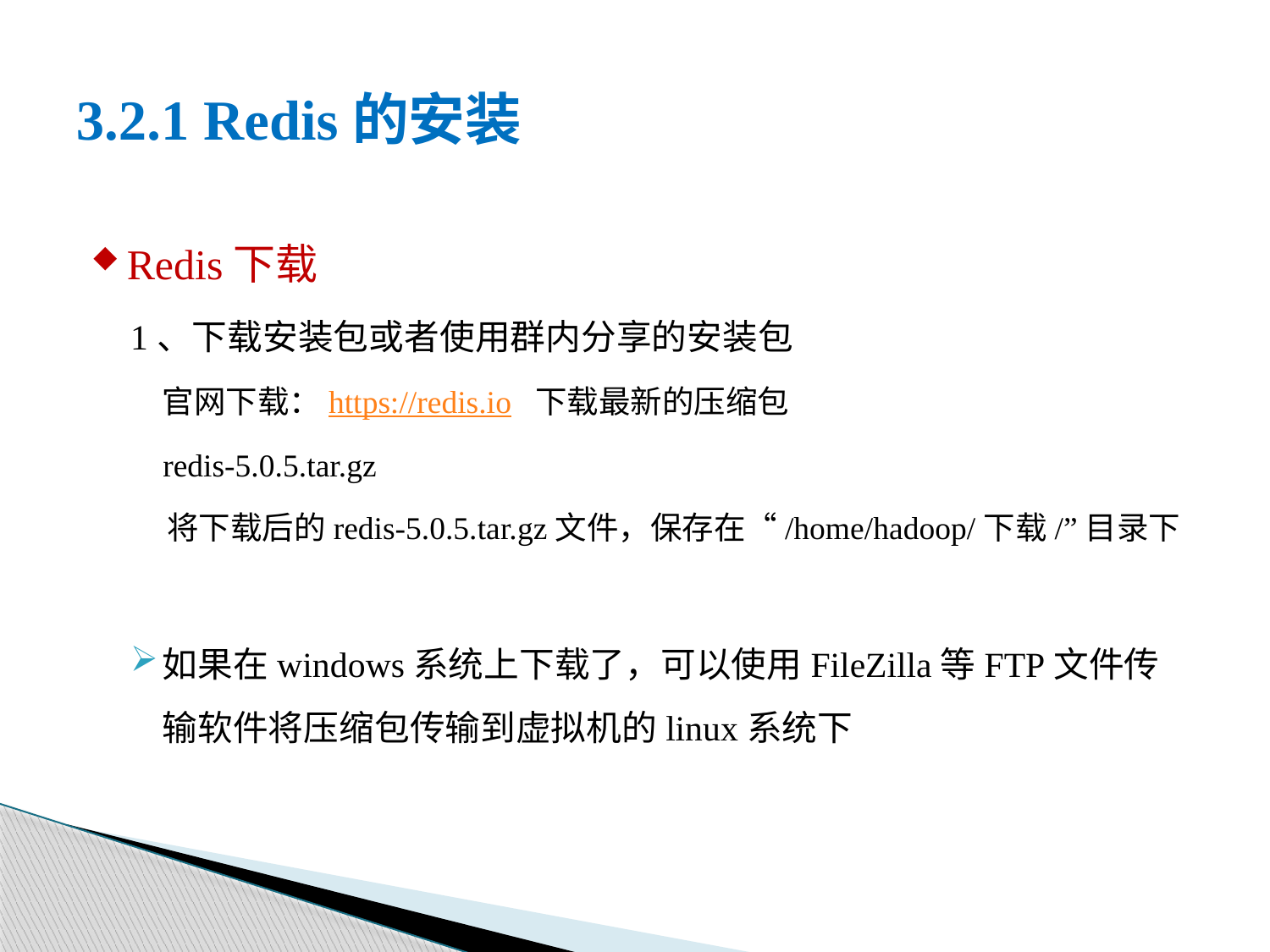

# 3.2.1 Redis的安装
Redis下载
1、下载安装包或者使用群内分享的安装包
	官网下载：https://redis.io  下载最新的压缩包
    redis-5.0.5.tar.gz
    将下载后的redis-5.0.5.tar.gz文件，保存在“/home/hadoop/下载/”目录下

如果在windows系统上下载了，可以使用FileZilla等FTP文件传输软件将压缩包传输到虚拟机的linux系统下